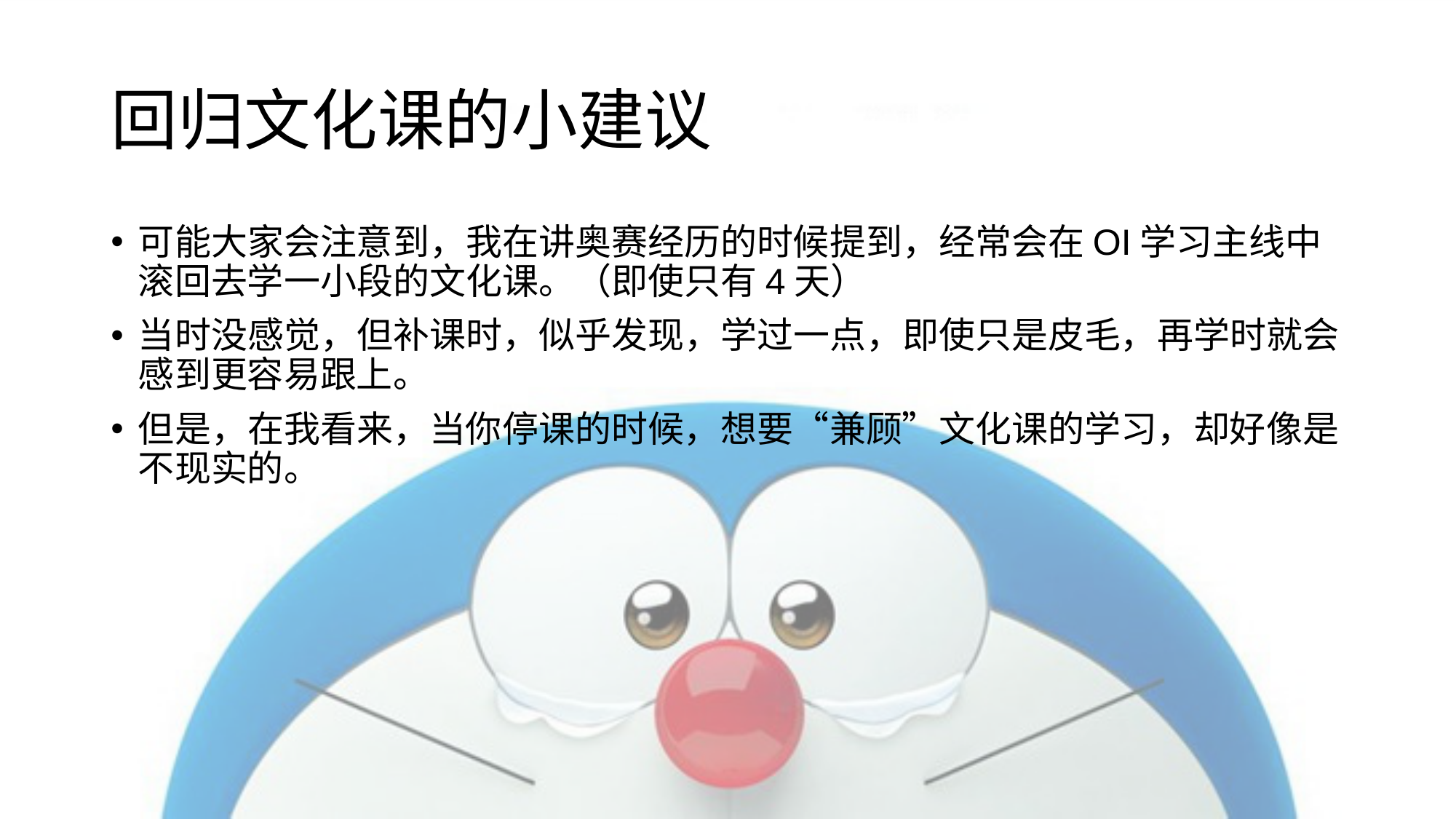

# 回归文化课的小建议
可能大家会注意到，我在讲奥赛经历的时候提到，经常会在OI学习主线中滚回去学一小段的文化课。（即使只有4天）
当时没感觉，但补课时，似乎发现，学过一点，即使只是皮毛，再学时就会感到更容易跟上。
但是，在我看来，当你停课的时候，想要“兼顾”文化课的学习，却好像是不现实的。